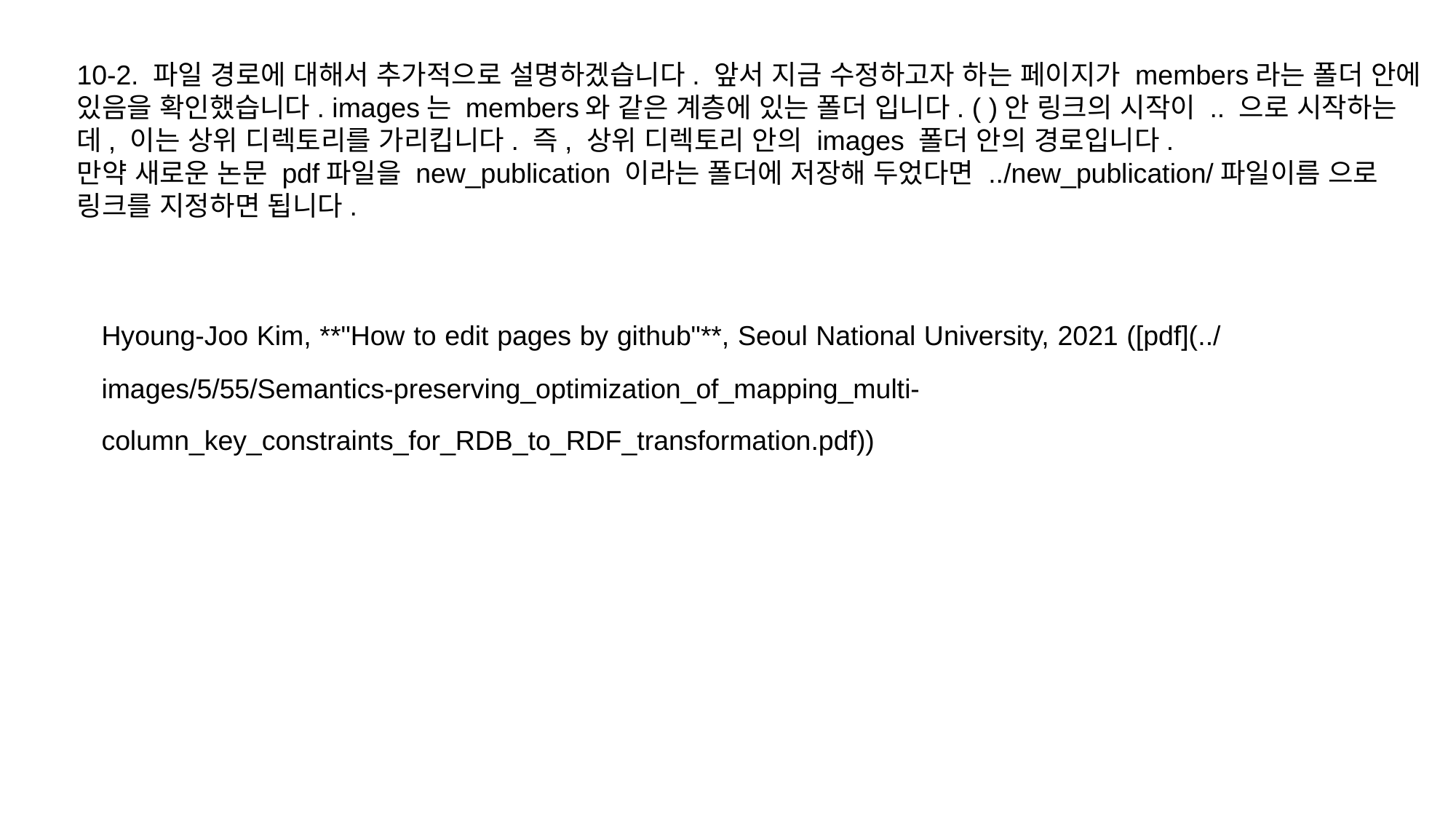

10-2. 파일 경로에 대해서 추가적으로 설명하겠습니다. 앞서 지금 수정하고자 하는 페이지가 members라는 폴더 안에 있음을 확인했습니다. images는 members와 같은 계층에 있는 폴더 입니다. ( )안 링크의 시작이 .. 으로 시작하는데, 이는 상위 디렉토리를 가리킵니다. 즉, 상위 디렉토리 안의 images 폴더 안의 경로입니다.
만약 새로운 논문 pdf파일을 new_publication 이라는 폴더에 저장해 두었다면 ../new_publication/파일이름 으로 링크를 지정하면 됩니다.
Hyoung-Joo Kim, **"How to edit pages by github"**, Seoul National University, 2021 ([pdf](../images/5/55/Semantics-preserving_optimization_of_mapping_multi-column_key_constraints_for_RDB_to_RDF_transformation.pdf))